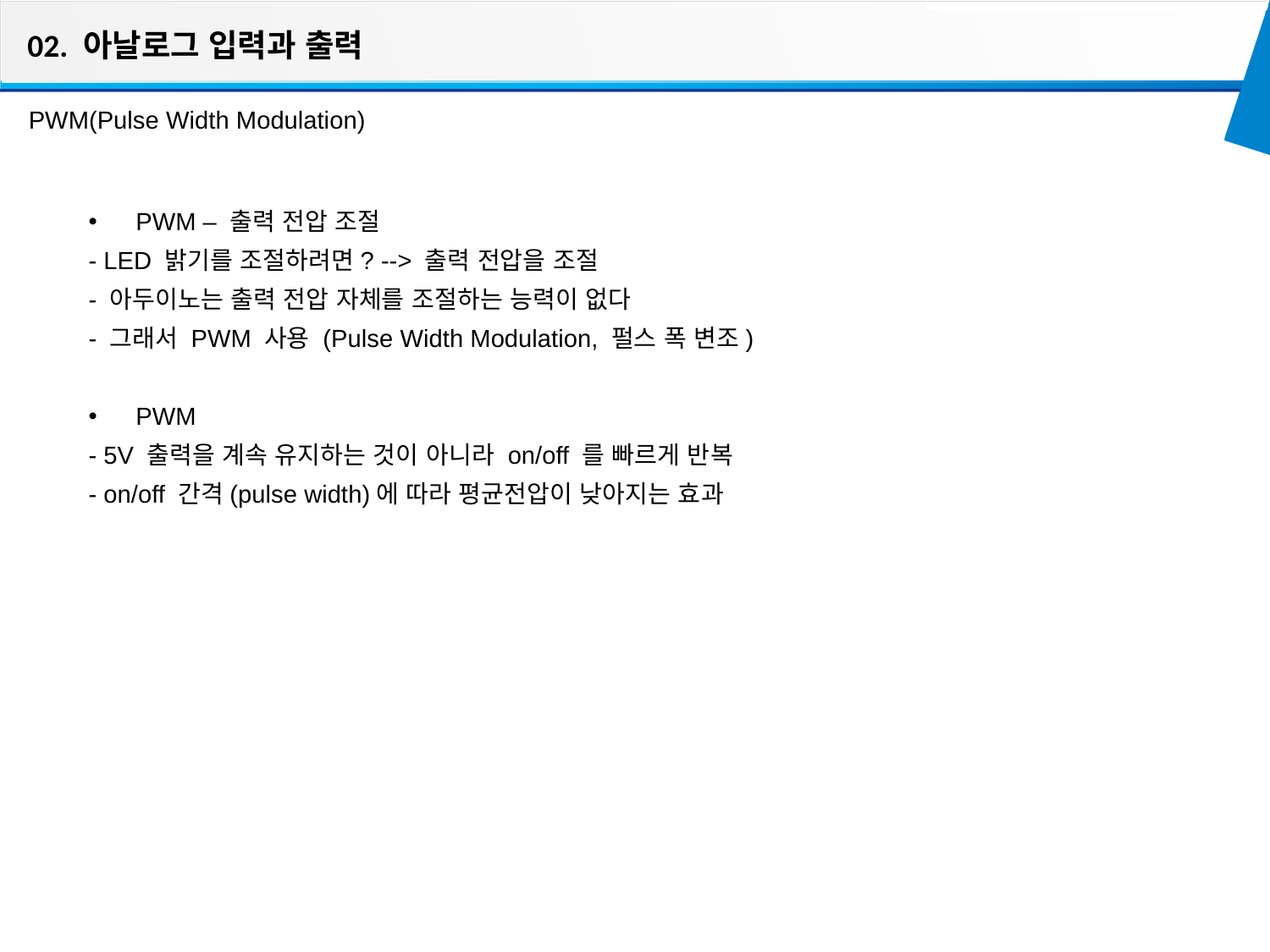

02. 아날로그 입력과 출력

PWM(Pulse Width Modulation)
PWM – 출력 전압 조절
- LED 밝기를 조절하려면? --> 출력 전압을 조절
- 아두이노는 출력 전압 자체를 조절하는 능력이 없다
- 그래서 PWM 사용 (Pulse Width Modulation, 펄스 폭 변조)

PWM
- 5V 출력을 계속 유지하는 것이 아니라 on/off 를 빠르게 반복
- on/off 간격(pulse width)에 따라 평균전압이 낮아지는 효과